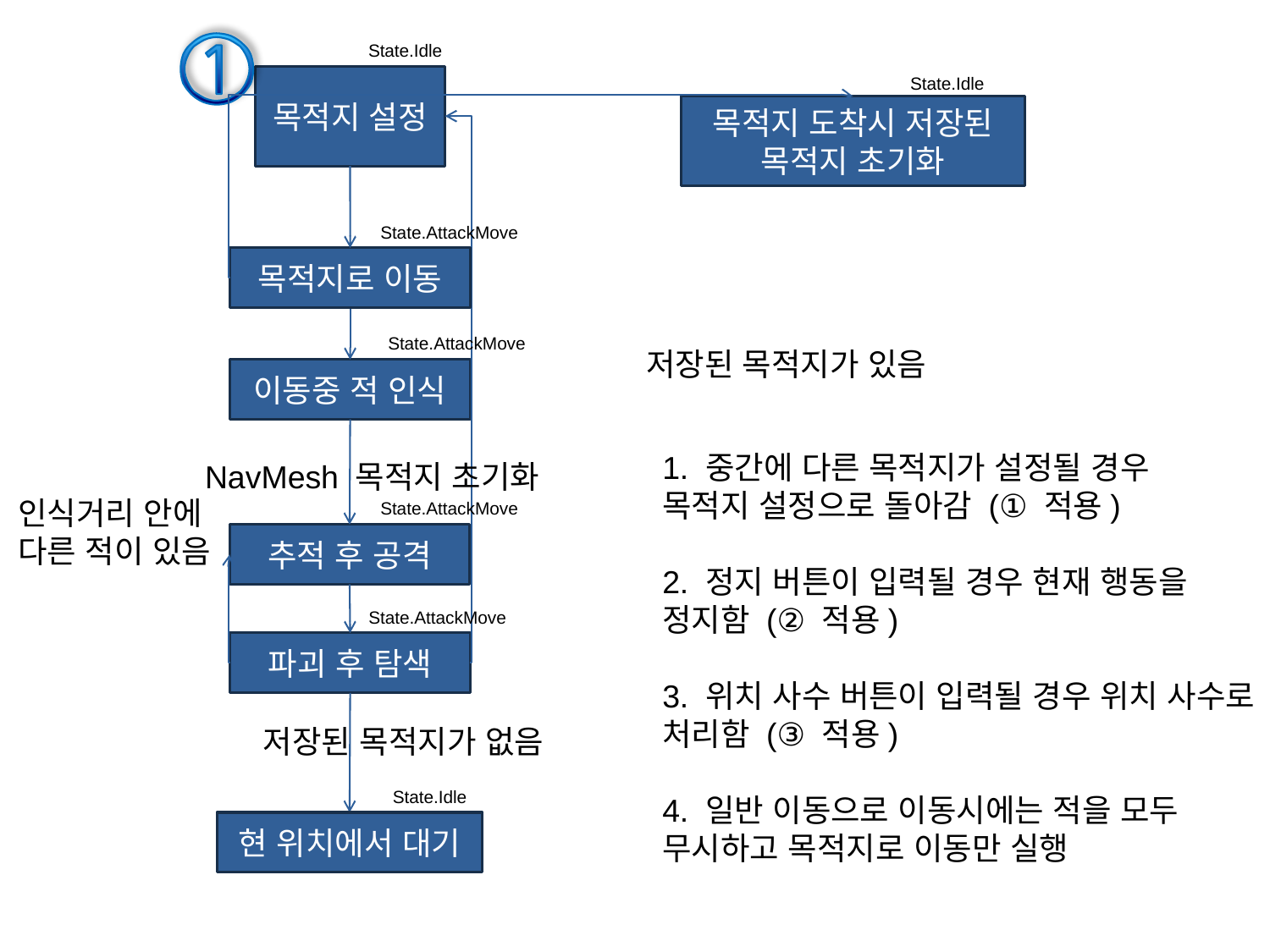

State.Idle
목적지 설정
State.Idle
목적지 도착시 저장된 목적지 초기화
State.AttackMove
목적지로 이동
State.AttackMove
저장된 목적지가 있음
이동중 적 인식
1. 중간에 다른 목적지가 설정될 경우
목적지 설정으로 돌아감 (① 적용)

2. 정지 버튼이 입력될 경우 현재 행동을 정지함 (② 적용)

3. 위치 사수 버튼이 입력될 경우 위치 사수로 처리함 (③ 적용)

4. 일반 이동으로 이동시에는 적을 모두 무시하고 목적지로 이동만 실행
NavMesh 목적지 초기화
인식거리 안에
다른 적이 있음
State.AttackMove
추적 후 공격
State.AttackMove
파괴 후 탐색
저장된 목적지가 없음
State.Idle
현 위치에서 대기